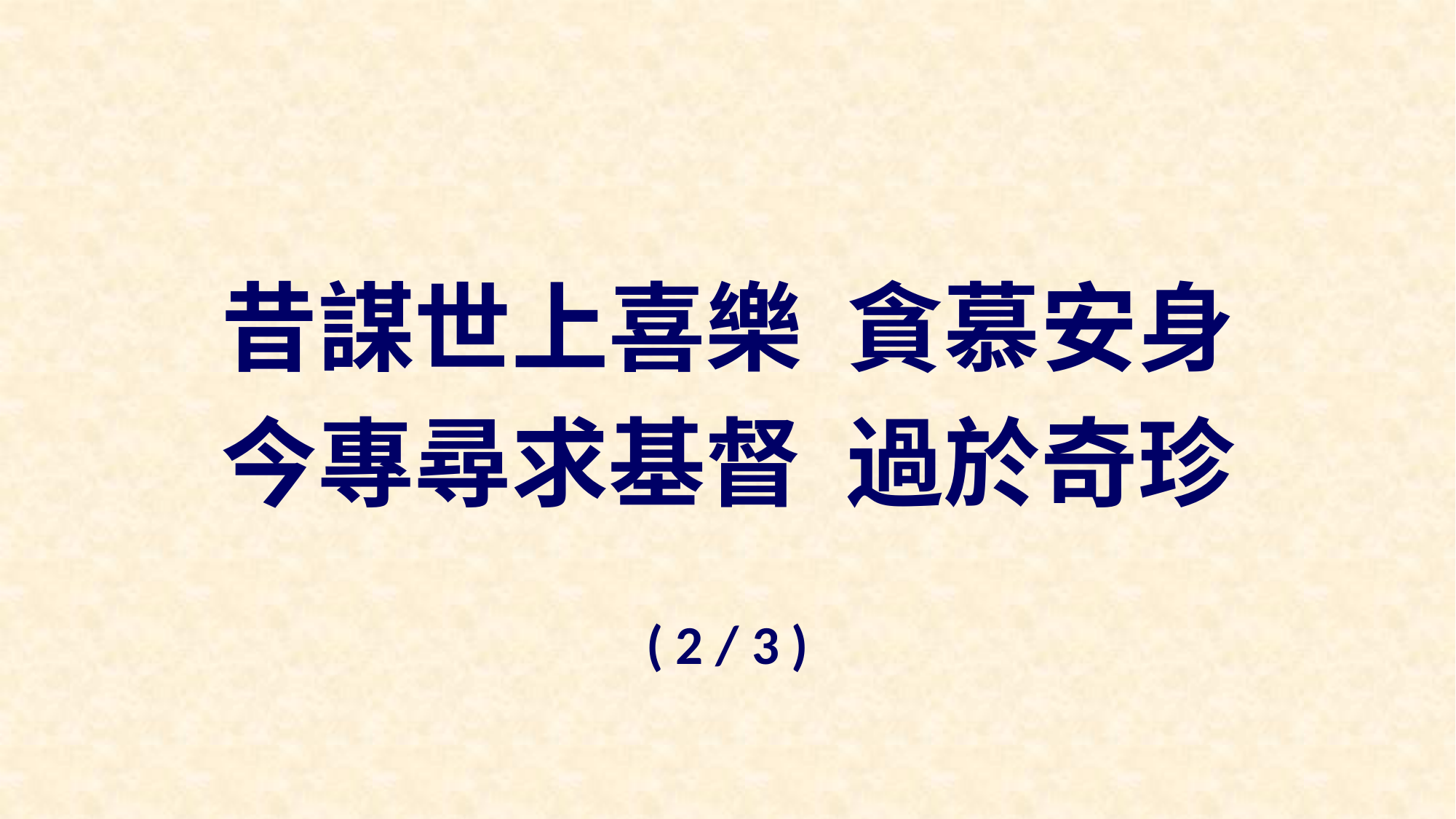

昔謀世上喜樂  貪慕安身
今專尋求基督  過於奇珍
( 2 / 3 )